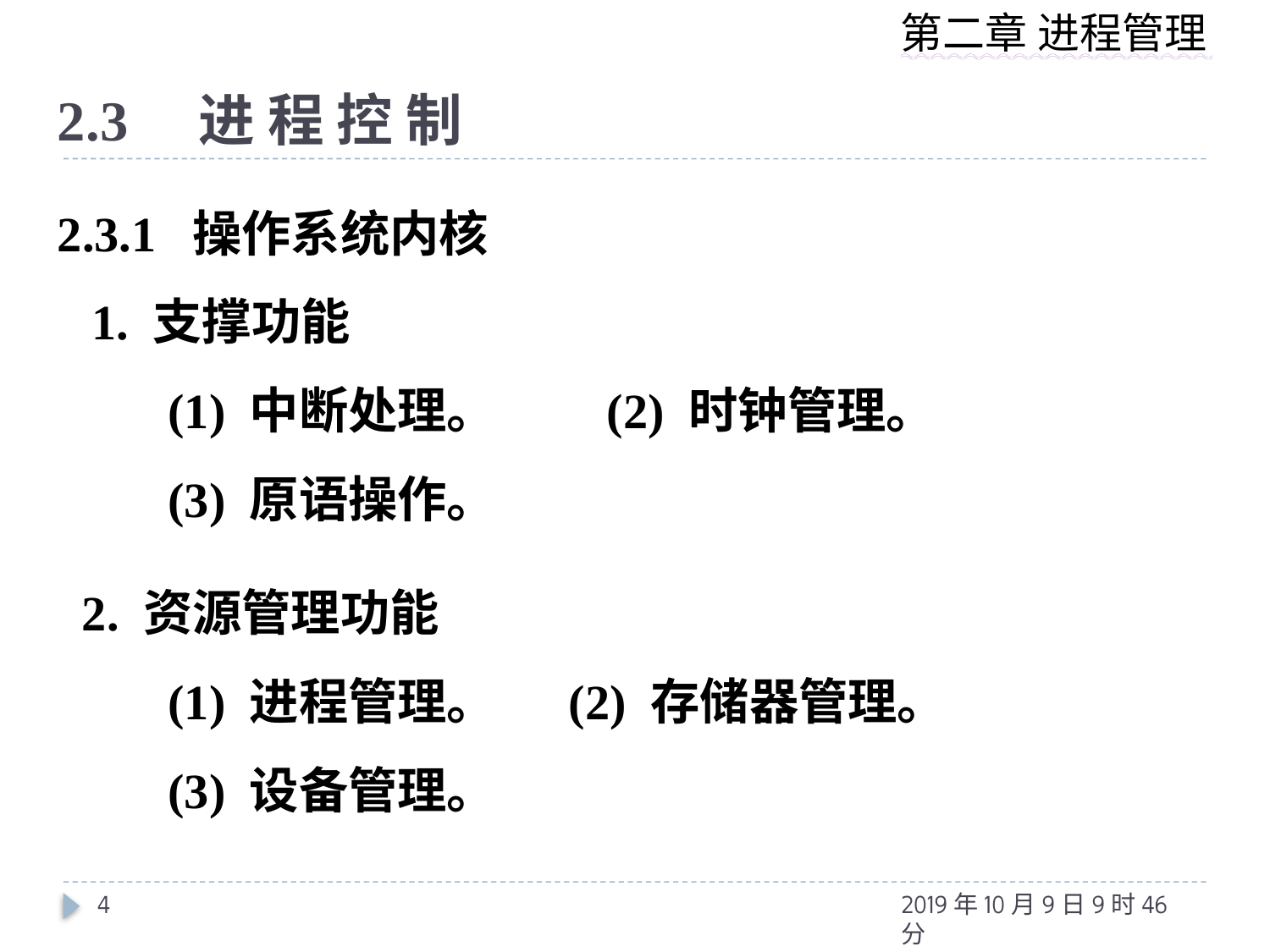

# 2.3　进 程 控 制
2.3.1  操作系统内核
  1. 支撑功能
　　(1) 中断处理。　　(2) 时钟管理。
　　(3) 原语操作。
  2. 资源管理功能
　　(1) 进程管理。 　(2) 存储器管理。
　　(3) 设备管理。
4
2019年10月9日9时46分